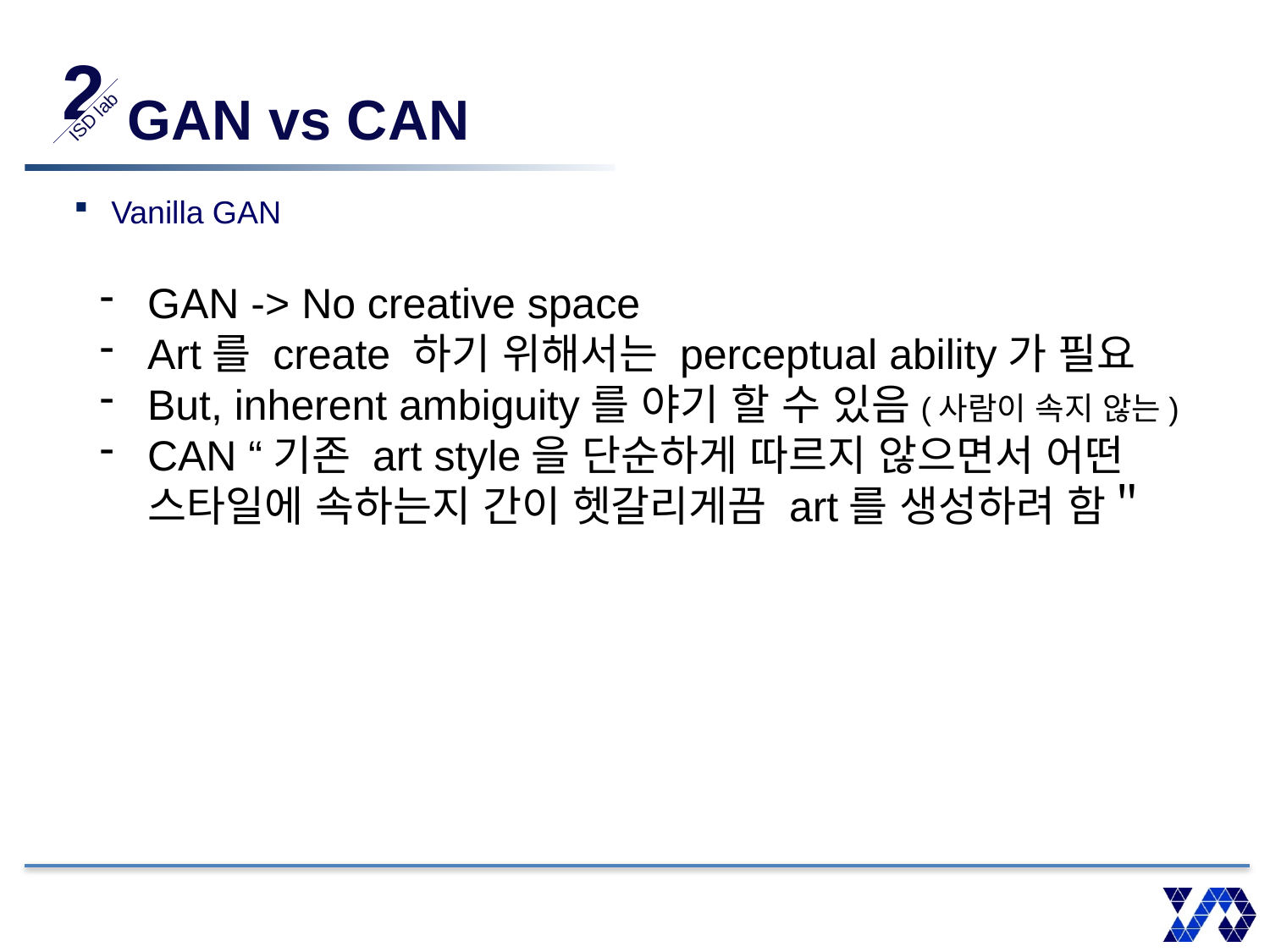

2

ISD lab
# GAN vs CAN
Vanilla GAN
GAN -> No creative space
Art를 create 하기 위해서는 perceptual ability가 필요
But, inherent ambiguity를 야기 할 수 있음(사람이 속지 않는)
CAN “기존 art style을 단순하게 따르지 않으면서 어떤 스타일에 속하는지 간이 헷갈리게끔 art를 생성하려 함＂